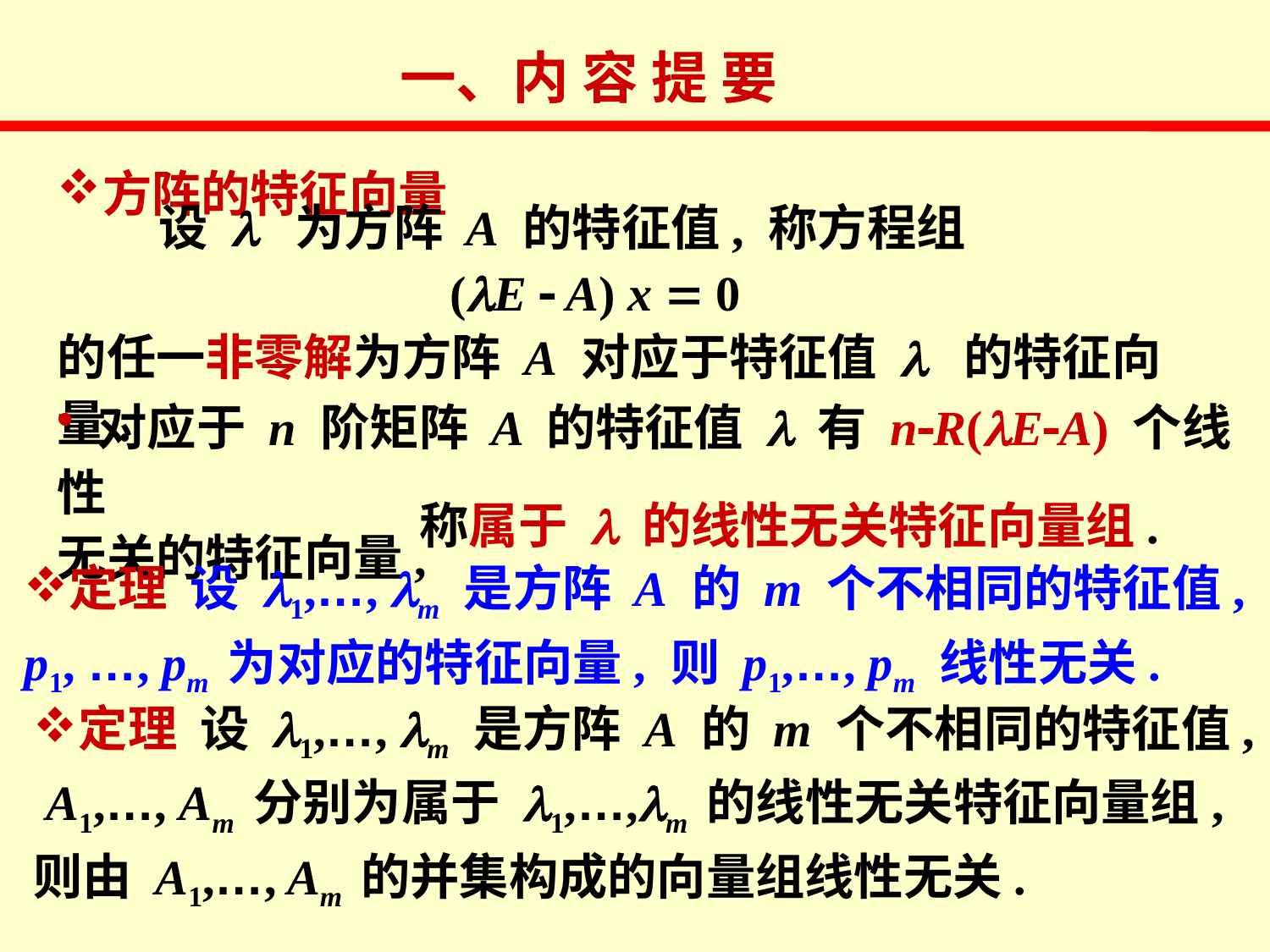

一、内 容 提 要

方阵的特征向量
        设 λ 为方阵 A 的特征值, 称方程组
                                (λE − A) x = 0
的任一非零解为方阵 A 对应于特征值 λ 的特征向量.
 对应于 n 阶矩阵 A 的特征值 λ 有 n−R(λE−A) 个线性
无关的特征向量,
称属于 λ 的线性无关特征向量组.
定理  设 λ1,…, λm 是方阵 A 的 m 个不相同的特征值,
p1, …, pm 为对应的特征向量, 则 p1,…, pm 线性无关.
定理  设 λ1,…, λm 是方阵 A 的 m 个不相同的特征值,
 A1,…, Am 分别为属于 λ1,…,λm 的线性无关特征向量组,
则由 A1,…, Am 的并集构成的向量组线性无关.
26